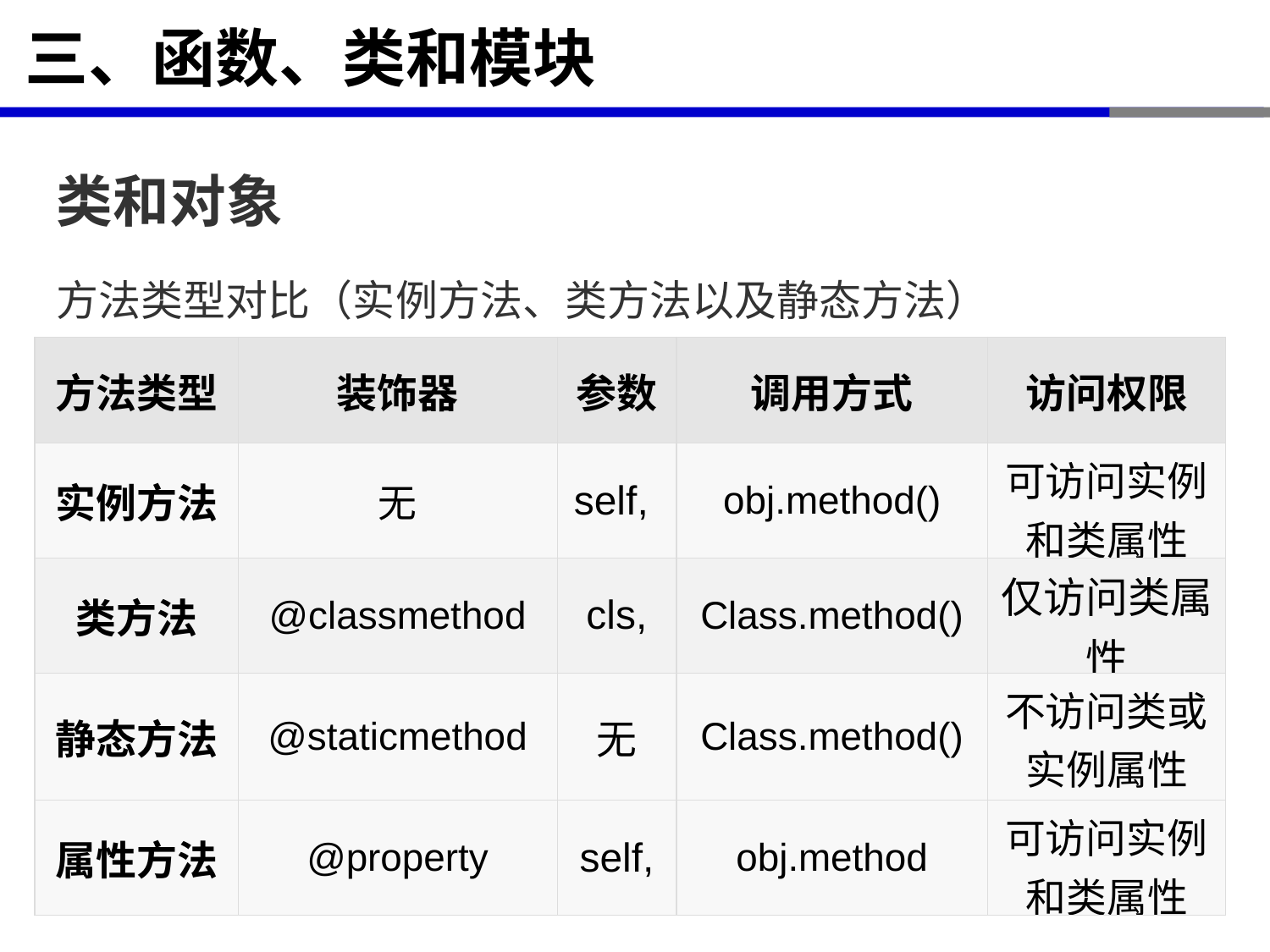

# 三、函数、类和模块
类和对象
方法类型对比（实例方法、类方法以及静态方法）
| 方法类型 | 装饰器 | 参数 | 调用方式 | 访问权限 |
| --- | --- | --- | --- | --- |
| 实例方法 | 无 | self, | obj.method() | 可访问实例和类属性 |
| 类方法 | @classmethod | cls, | Class.method() | 仅访问类属性 |
| 静态方法 | @staticmethod | 无 | Class.method() | 不访问类或实例属性 |
| 属性方法 | @property | self, | obj.method | 可访问实例和类属性 |